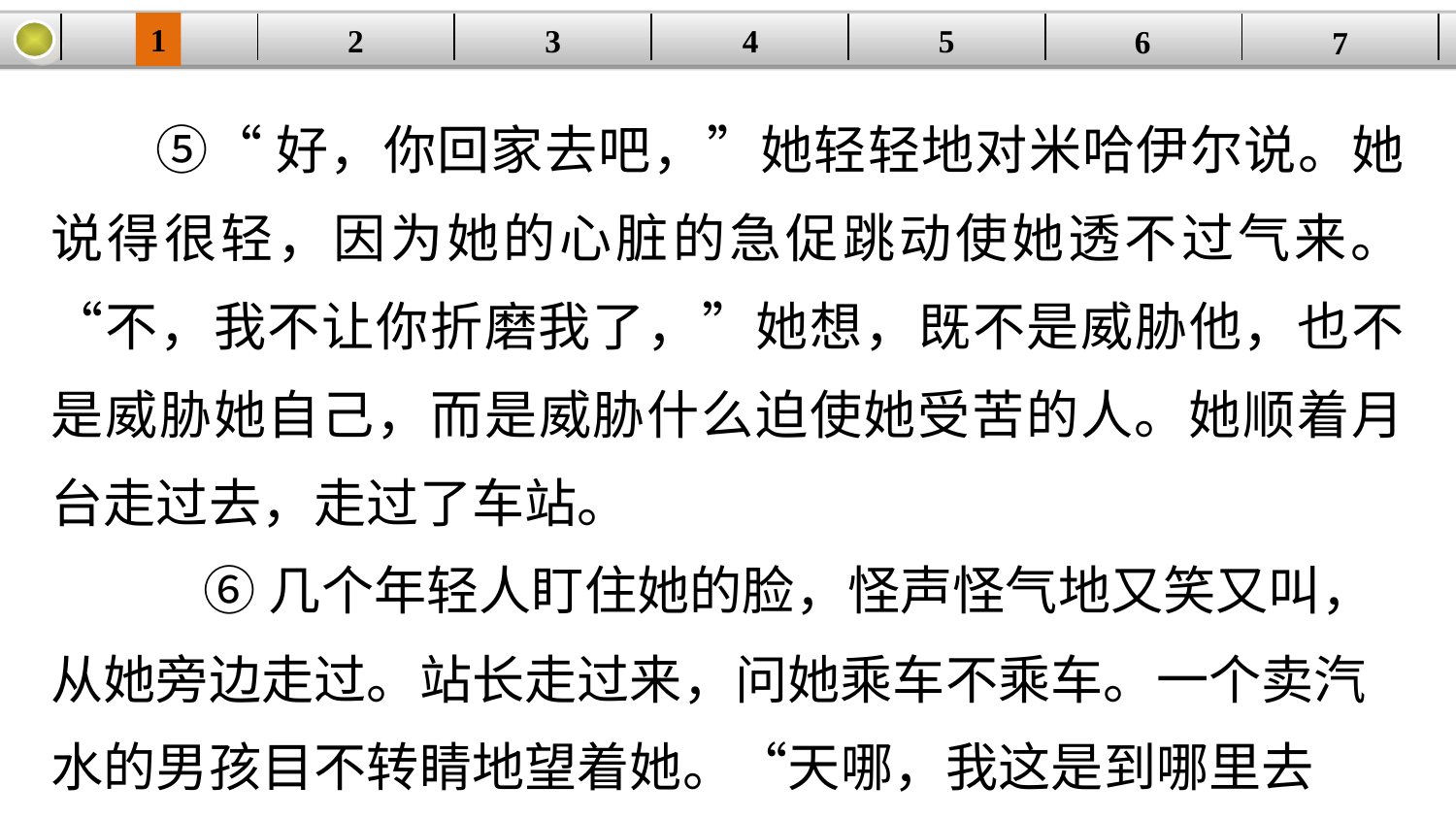

1
5
3
2
|  |  |  |  |  |  |  |
| --- | --- | --- | --- | --- | --- | --- |
4
6
7

⑤“好，你回家去吧，”她轻轻地对米哈伊尔说。她说得很轻，因为她的心脏的急促跳动使她透不过气来。“不，我不让你折磨我了，”她想，既不是威胁他，也不是威胁她自己，而是威胁什么迫使她受苦的人。她顺着月台走过去，走过了车站。
    ⑥几个年轻人盯住她的脸，怪声怪气地又笑又叫，从她旁边走过。站长走过来，问她乘车不乘车。一个卖汽水的男孩目不转睛地望着她。“天哪，我这是到哪里去呀？”